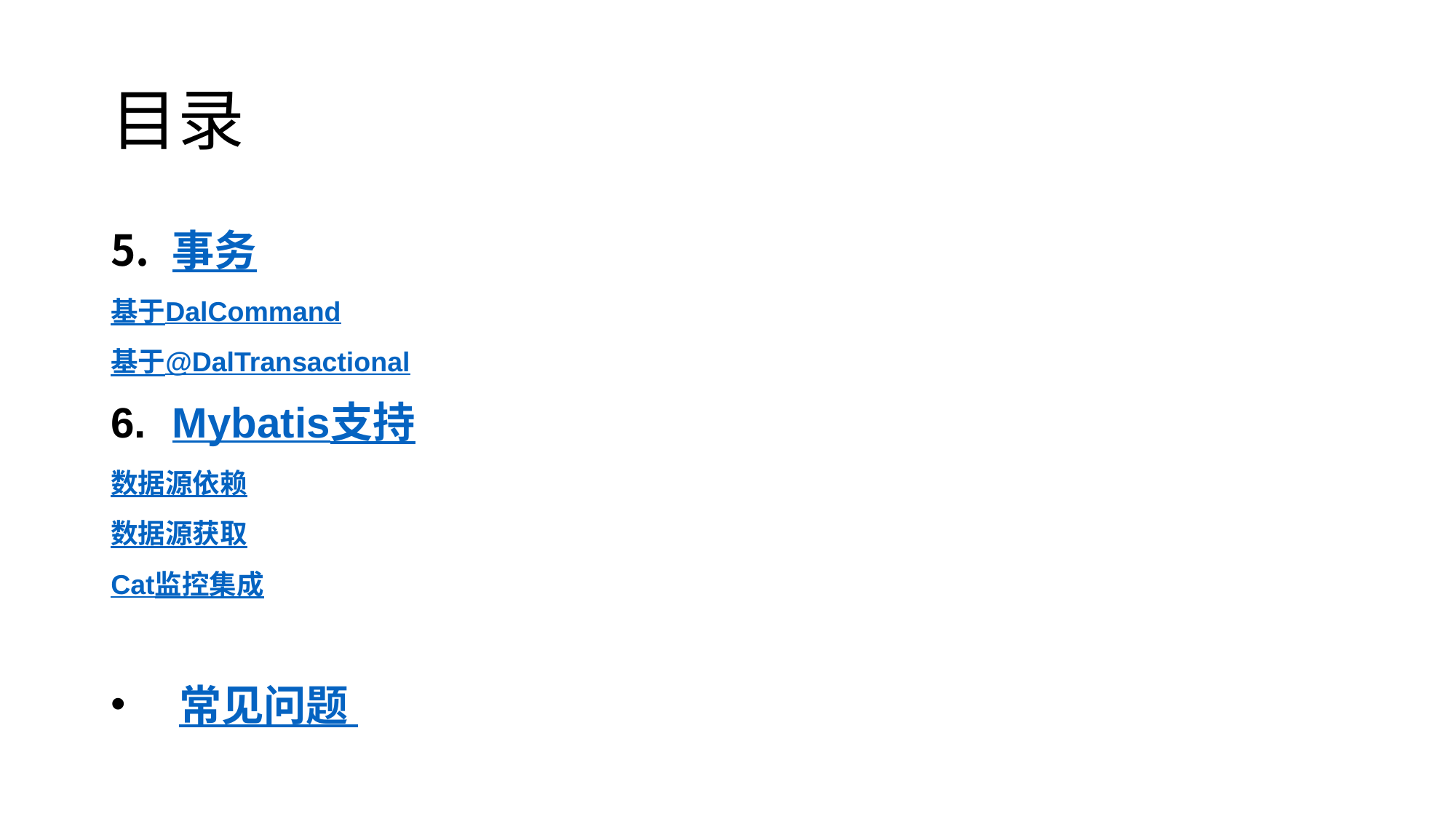

# 目录
事务
基于DalCommand
基于@DalTransactional
Mybatis支持
数据源依赖
数据源获取
Cat监控集成

常见问题